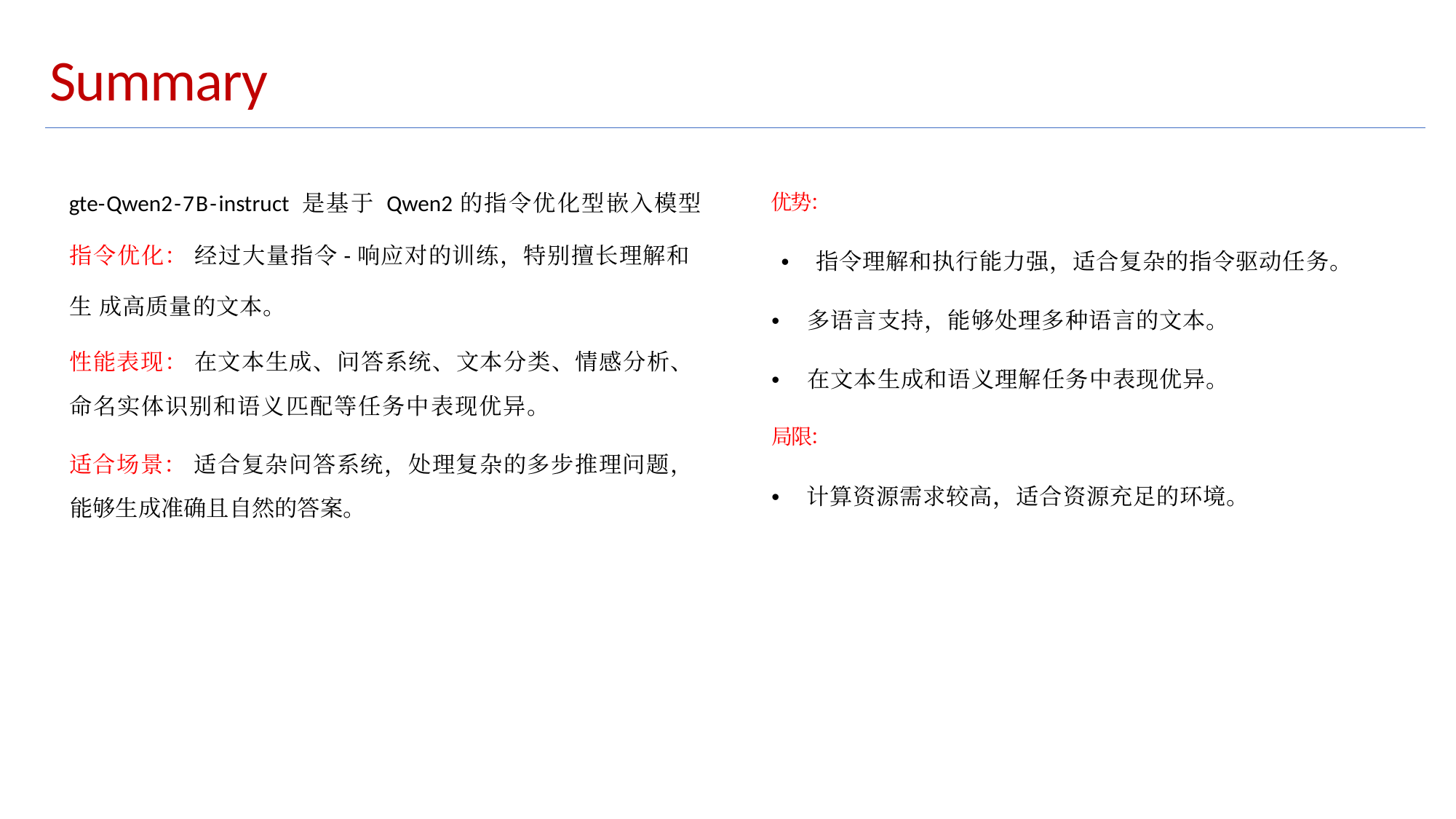

Summary

gte-Qwen2-7B-instruct 是基于 Qwen2的指令优化型嵌入模型
指令优化： 经过大量指令-响应对的训练，特别擅长理解和生 成高质量的文本。

性能表现： 在文本生成、问答系统、文本分类、情感分析、
命名实体识别和语义匹配等任务中表现优异。

适合场景： 适合复杂问答系统，处理复杂的多步推理问题，
能够生成准确且自然的答案。

优势：

•   指令理解和执行能力强，适合复杂的指令驱动任务。

•   多语言支持，能够处理多种语言的文本。

•   在文本生成和语义理解任务中表现优异。

局限：

•   计算资源需求较高，适合资源充足的环境。